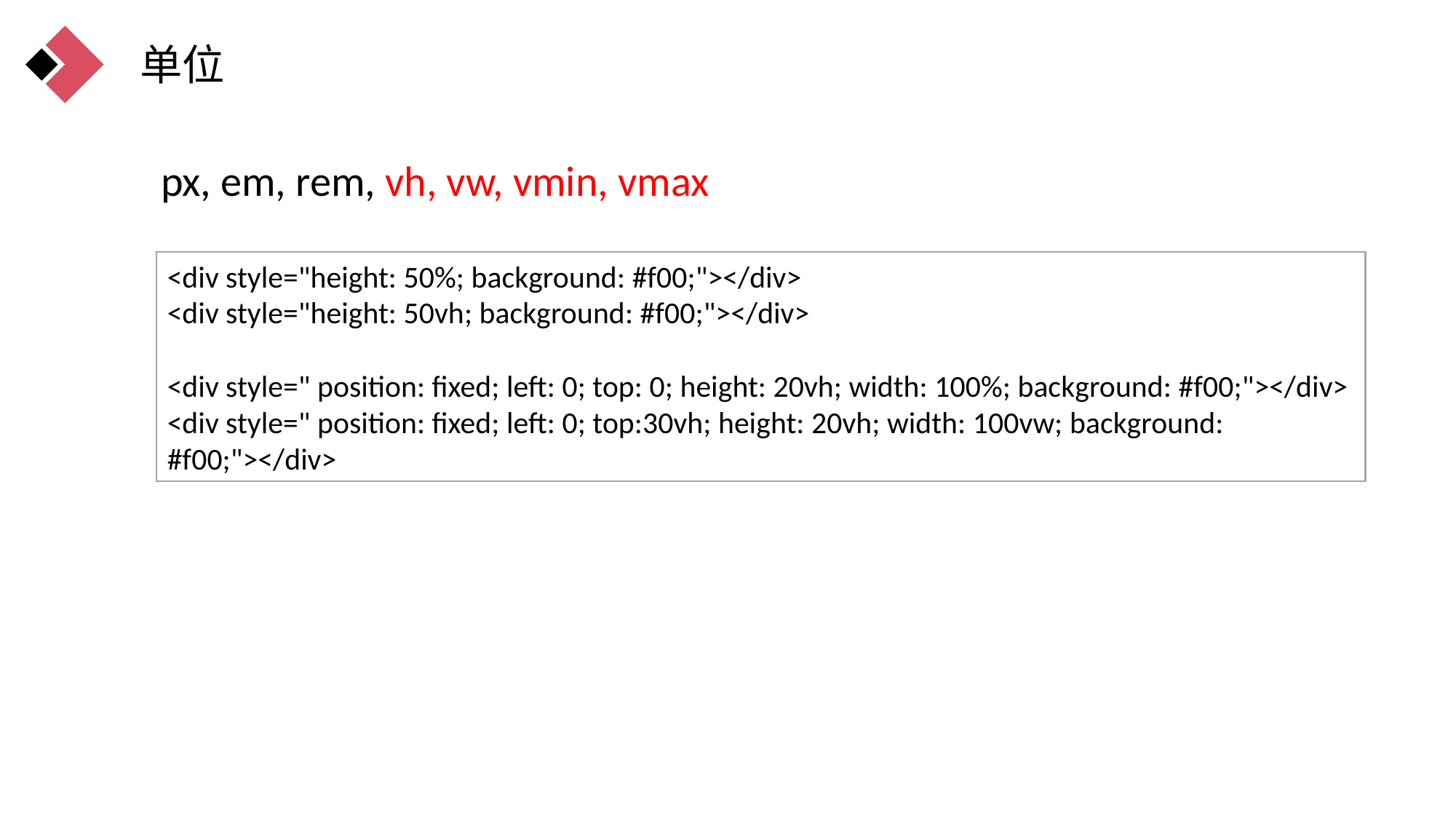

单位

px, em, rem, vh, vw, vmin, vmax
<div style="height: 50%; background: #f00;"></div>
<div style="height: 50vh; background: #f00;"></div>

<div style=" position: fixed; left: 0; top: 0; height: 20vh; width: 100%; background: #f00;"></div>
<div style=" position: fixed; left: 0; top:30vh; height: 20vh; width: 100vw; background: #f00;"></div>